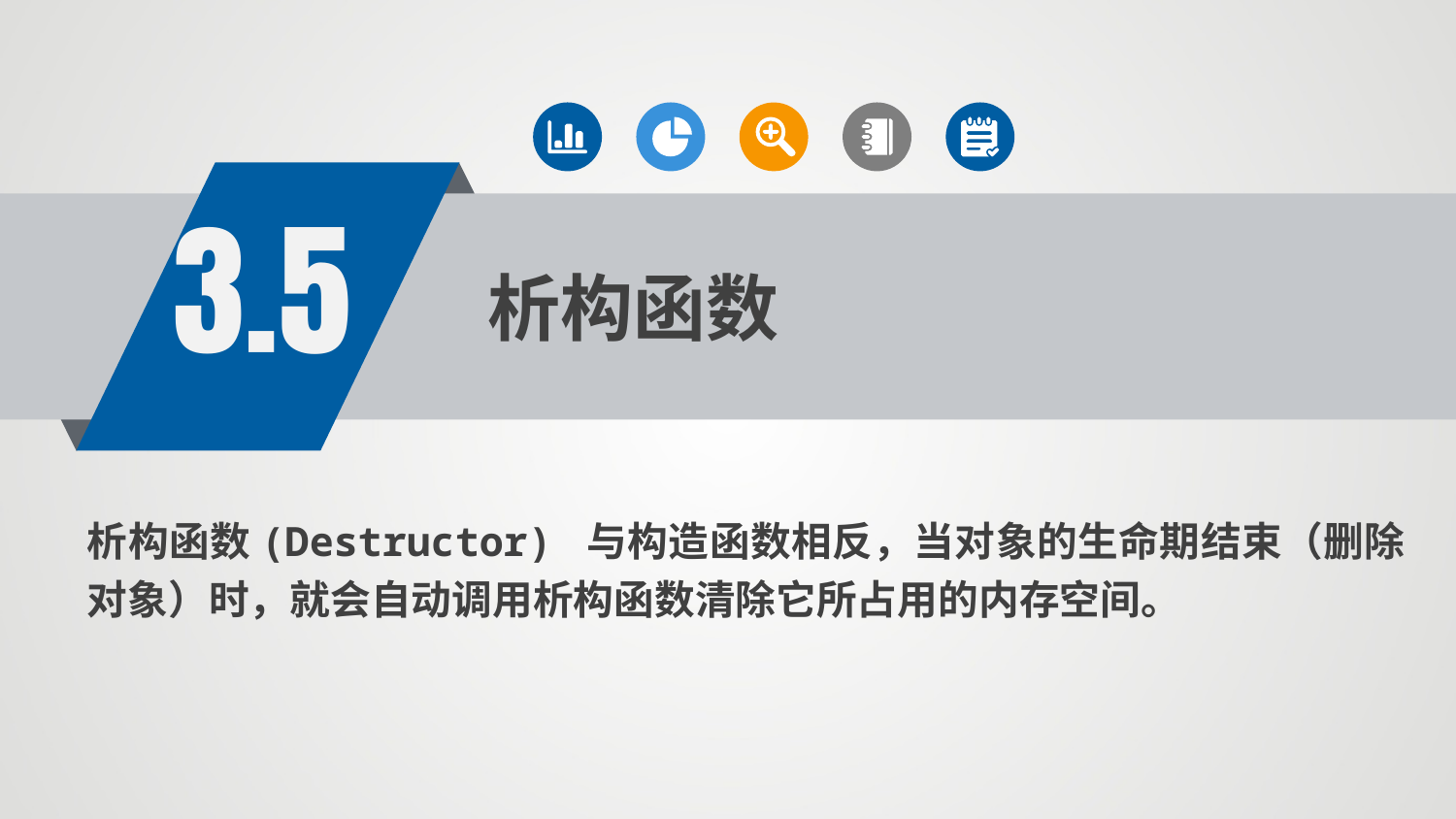

3.5

析构函数
析构函数(Destructor) 与构造函数相反，当对象的生命期结束（删除对象）时，就会自动调用析构函数清除它所占用的内存空间。